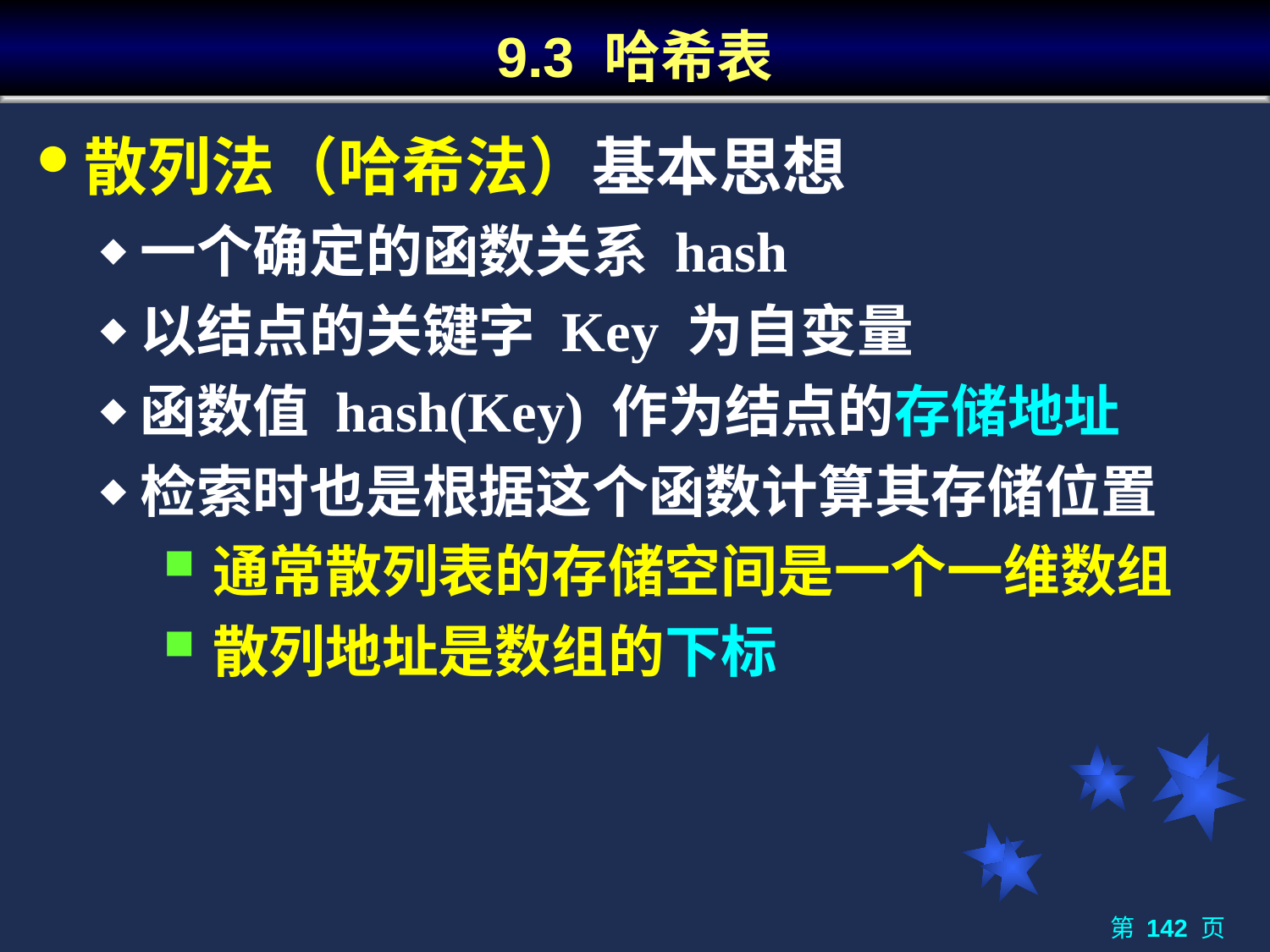

# 9.3 哈希表
散列法（哈希法）基本思想
一个确定的函数关系 hash
以结点的关键字 Key 为自变量
函数值 hash(Key) 作为结点的存储地址
检索时也是根据这个函数计算其存储位置
通常散列表的存储空间是一个一维数组
散列地址是数组的下标
第 142 页